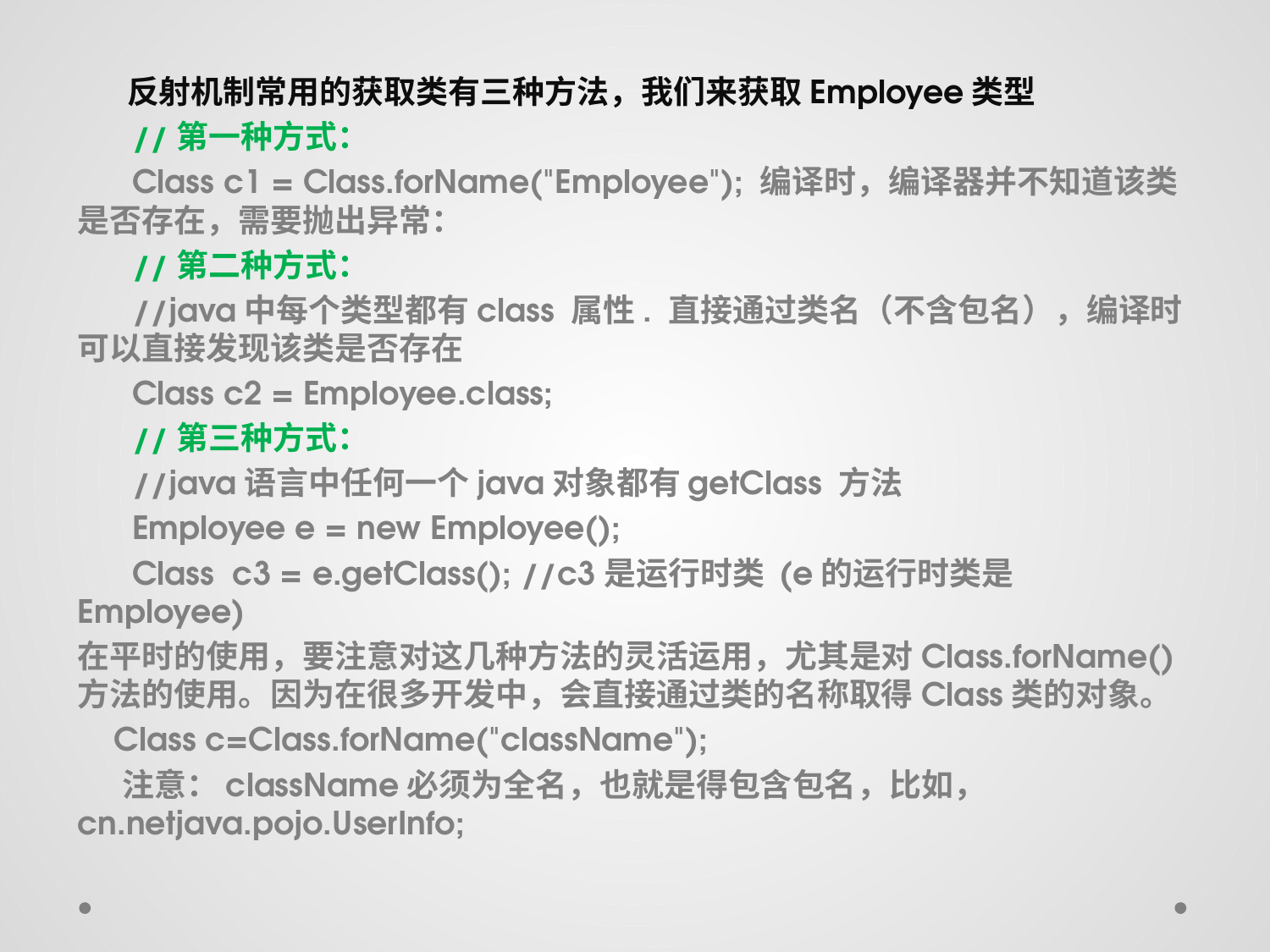

反射机制常用的获取类有三种方法，我们来获取Employee类型
      //第一种方式：
      Class c1 = Class.forName("Employee"); 编译时，编译器并不知道该类是否存在，需要抛出异常：
      //第二种方式：
      //java中每个类型都有class 属性. 直接通过类名（不含包名），编译时可以直接发现该类是否存在
      Class c2 = Employee.class;
      //第三种方式：
      //java语言中任何一个java对象都有getClass 方法
      Employee e = new Employee();
      Class  c3 = e.getClass(); //c3是运行时类 (e的运行时类是Employee)
在平时的使用，要注意对这几种方法的灵活运用，尤其是对Class.forName()方法的使用。因为在很多开发中，会直接通过类的名称取得Class类的对象。
    Class c=Class.forName("className");
     注意：className必须为全名，也就是得包含包名，比如，           cn.netjava.pojo.UserInfo;